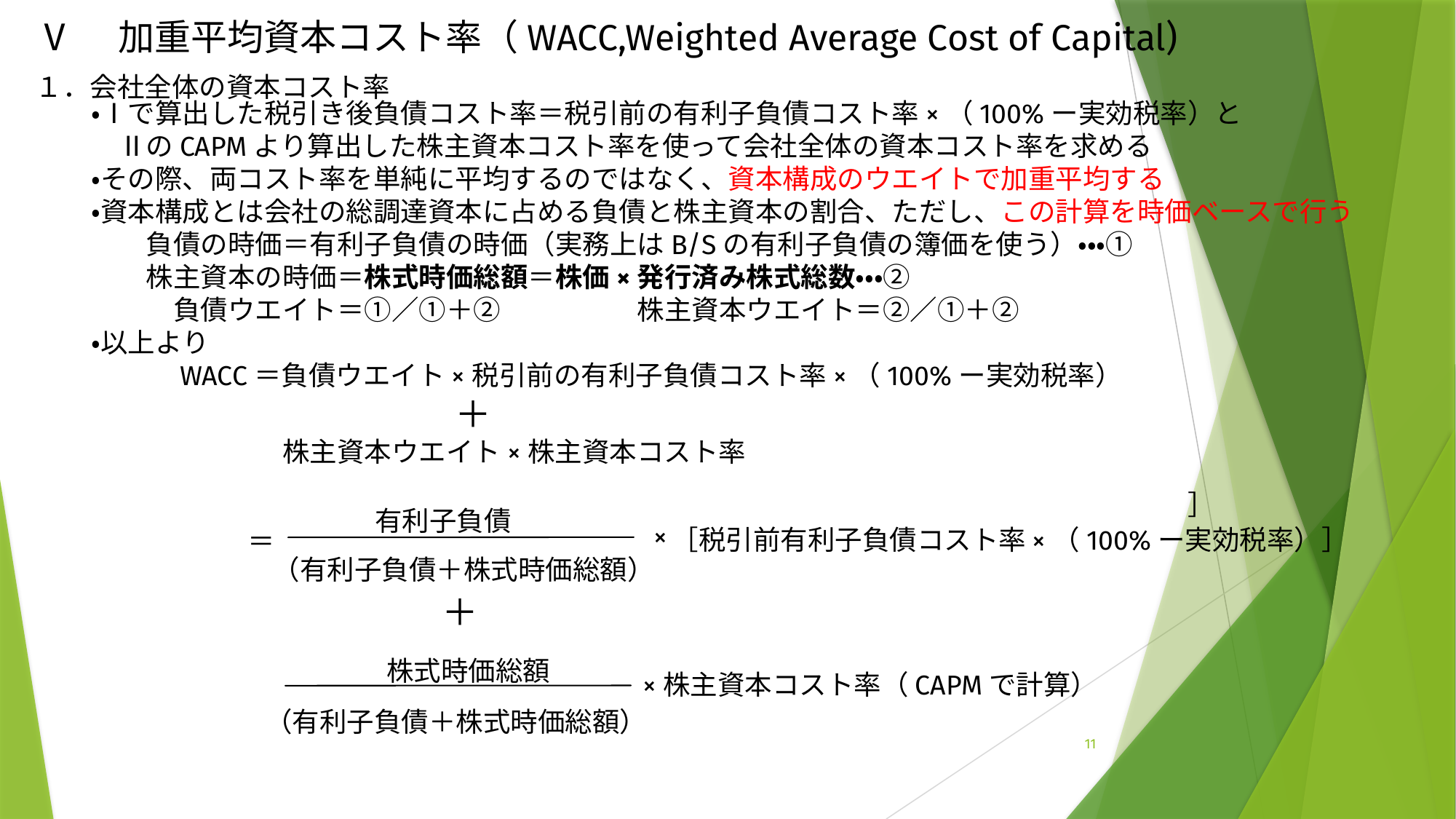

Ⅴ　加重平均資本コスト率（WACC,Weighted Average Cost of Capital)
１．会社全体の資本コスト率
・Ⅰで算出した税引き後負債コスト率＝税引前の有利子負債コスト率×（100%ー実効税率）と
　ⅡのCAPMより算出した株主資本コスト率を使って会社全体の資本コスト率を求める
・その際、両コスト率を単純に平均するのではなく、資本構成のウエイトで加重平均する
・資本構成とは会社の総調達資本に占める負債と株主資本の割合、ただし、この計算を時価ベースで行う
　　負債の時価＝有利子負債の時価（実務上はB/Sの有利子負債の簿価を使う）・・・①
　　株主資本の時価＝株式時価総額＝株価×発行済み株式総数・・・②
　　　負債ウエイト＝①／①＋②　　　　　株主資本ウエイト＝②／①＋②
・以上より
　　　WACC＝負債ウエイト×税引前の有利子負債コスト率×（100%ー実効税率）
　　　　　　　　　　　　　＋
　　　　　　　株主資本ウエイト×株主資本コスト率

］
有利子負債
×
（有利子負債＋株式時価総額）
［税引前有利子負債コスト率×（100%ー実効税率）］
＝
＋

株式時価総額
×株主資本コスト率（CAPMで計算）
（有利子負債＋株式時価総額）
11